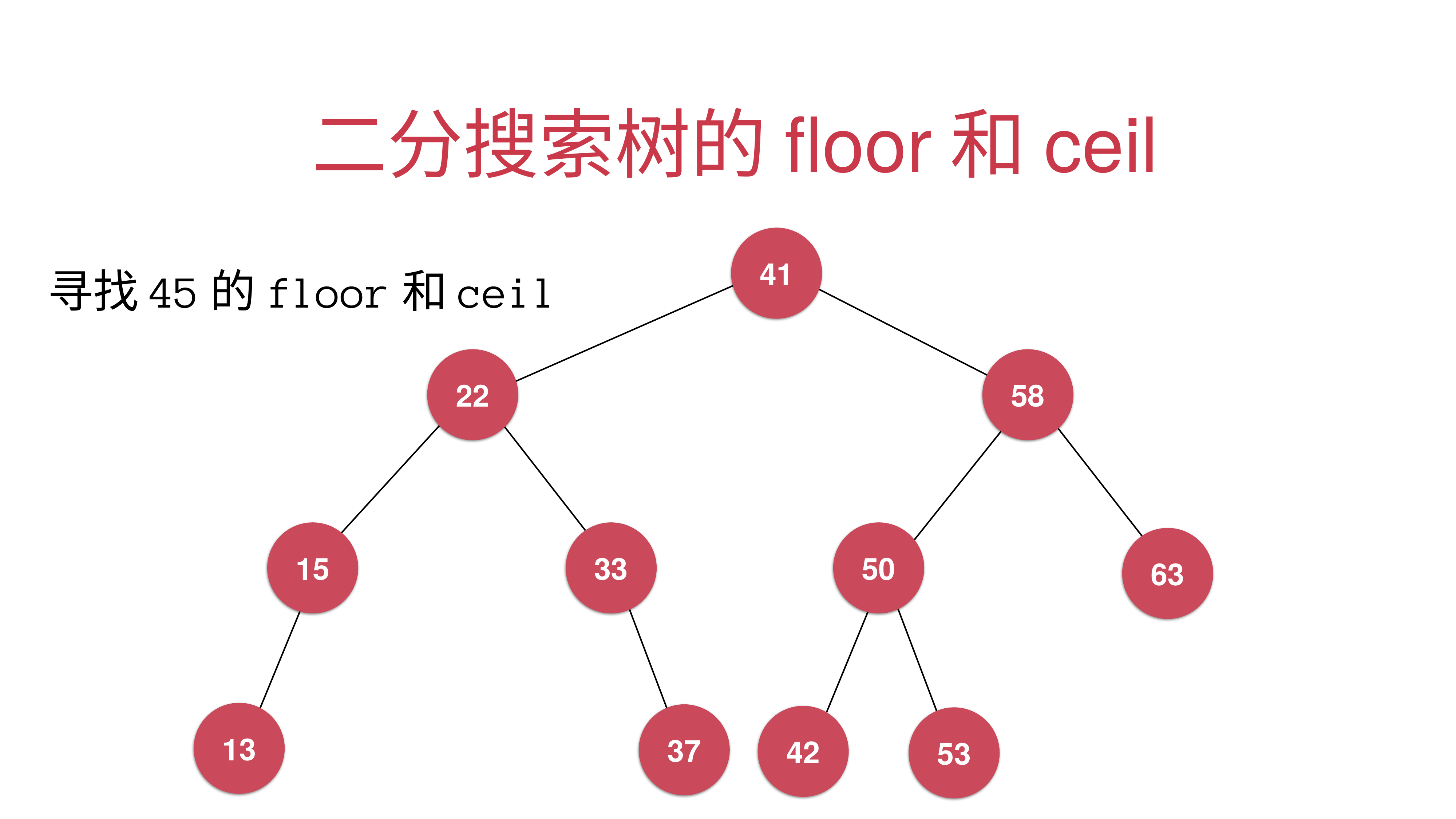

# 二分搜索树的floor和ceil
41

22
58

15
33
50
63

13
37
42
53
寻找45的floor和ceil